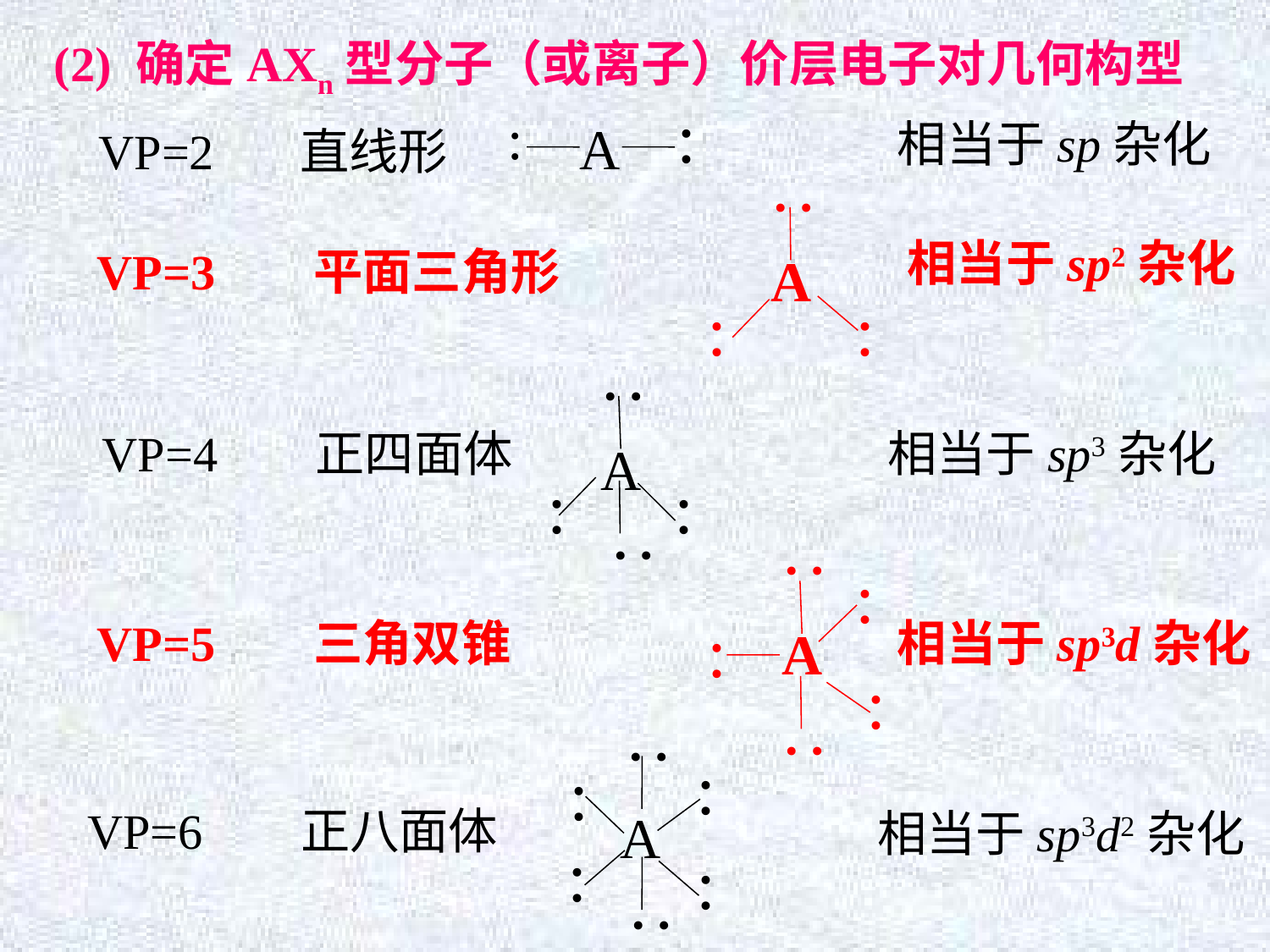

(2) 确定AXn型分子（或离子）价层电子对几何构型
:
:
A

相当于sp杂化
VP=2      直线形
:

A
:
:

相当于sp2杂化
VP=3       平面三角形
:

A
:
:

:
VP=4       正四面体
相当于sp3杂化
:
:
:

A

:

:
VP=5       三角双锥
相当于sp3d杂化
:
:
:

A

:
:

:
VP=6       正八面体
相当于sp3d2杂化